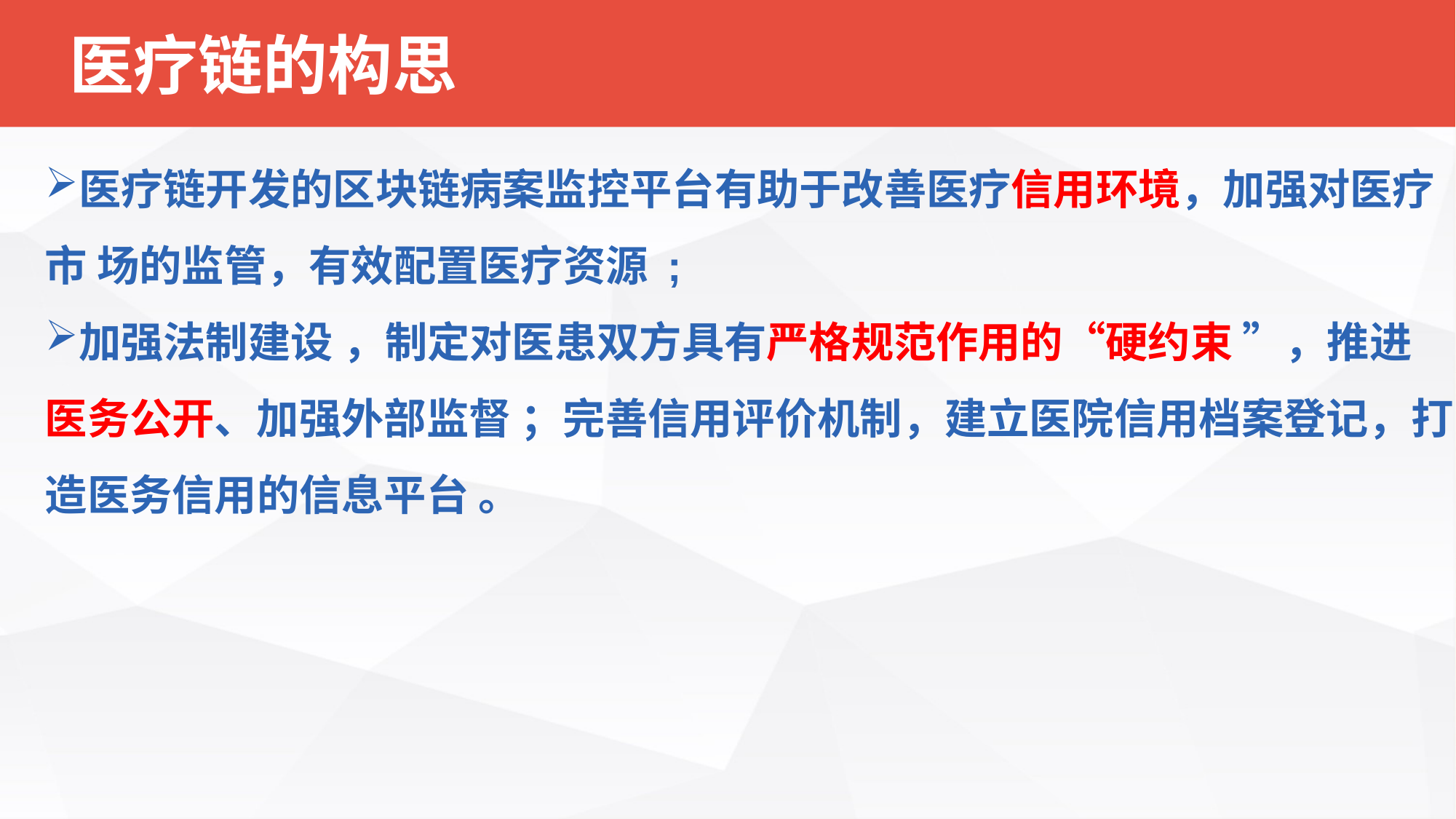

医疗链的构思

医疗链开发的区块链病案监控平台有助于改善医疗信用环境，加强对医疗市 场的监管，有效配置医疗资源 ;
加强法制建设 ，制定对医患双方具有严格规范作用的“硬约束 ”，推进医务公开、加强外部监督 ；完善信用评价机制，建立医院信用档案登记，打造医务信用的信息平台 。